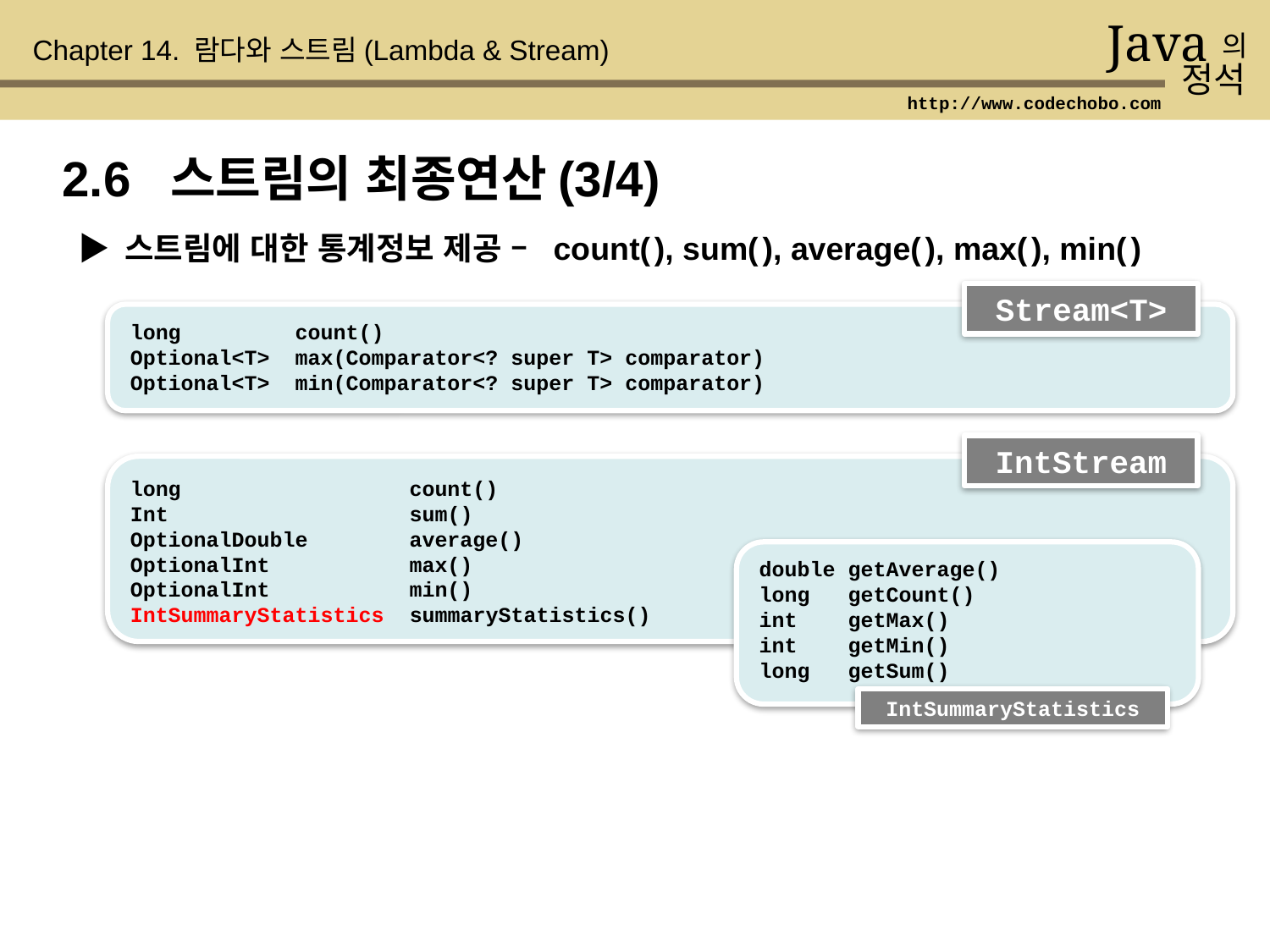

Java
의
정석
Chapter 14. 람다와 스트림(Lambda & Stream)

http://www.codechobo.com
2.6  스트림의 최종연산(3/4)
▶ 스트림에 대한 통계정보 제공 –  count( ), sum( ), average( ), max( ), min( )
Stream<T>

long         count()
Optional<T>  max(Comparator<? super T> comparator)
Optional<T>  min(Comparator<? super T> comparator)
IntStream

long                  count()
Int	            sum()
OptionalDouble        average()
OptionalInt           max()
OptionalInt           min()
IntSummaryStatistics  summaryStatistics()

double getAverage()
long   getCount()
int    getMax()
int    getMin()
long   getSum()
IntSummaryStatistics